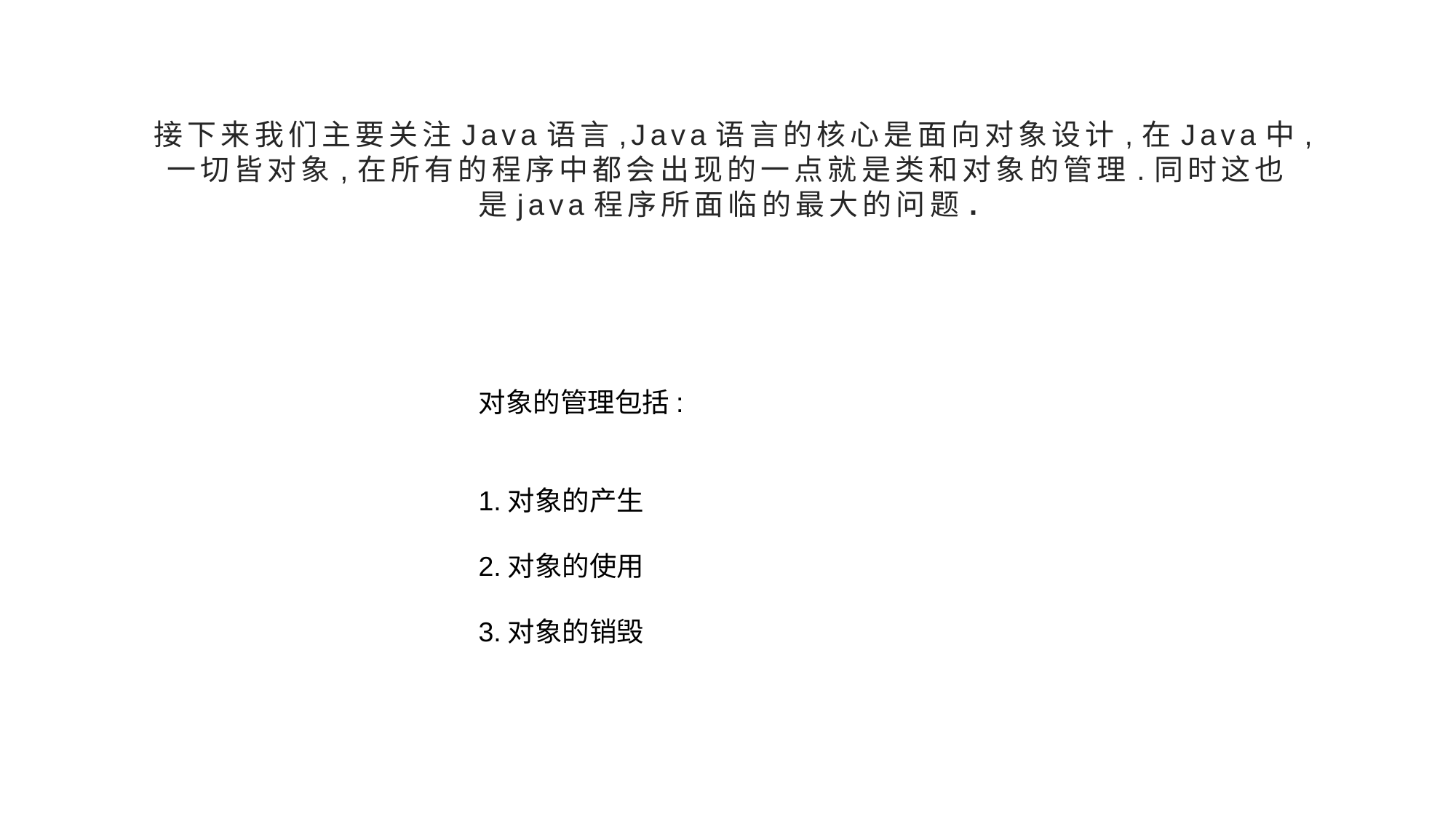

# 接下来我们主要关注Java语言,Java语言的核心是面向对象设计,在Java中,一切皆对象,在所有的程序中都会出现的一点就是类和对象的管理.同时这也是java程序所面临的最大的问题.
对象的管理包括:

1.对象的产生

2.对象的使用

3.对象的销毁